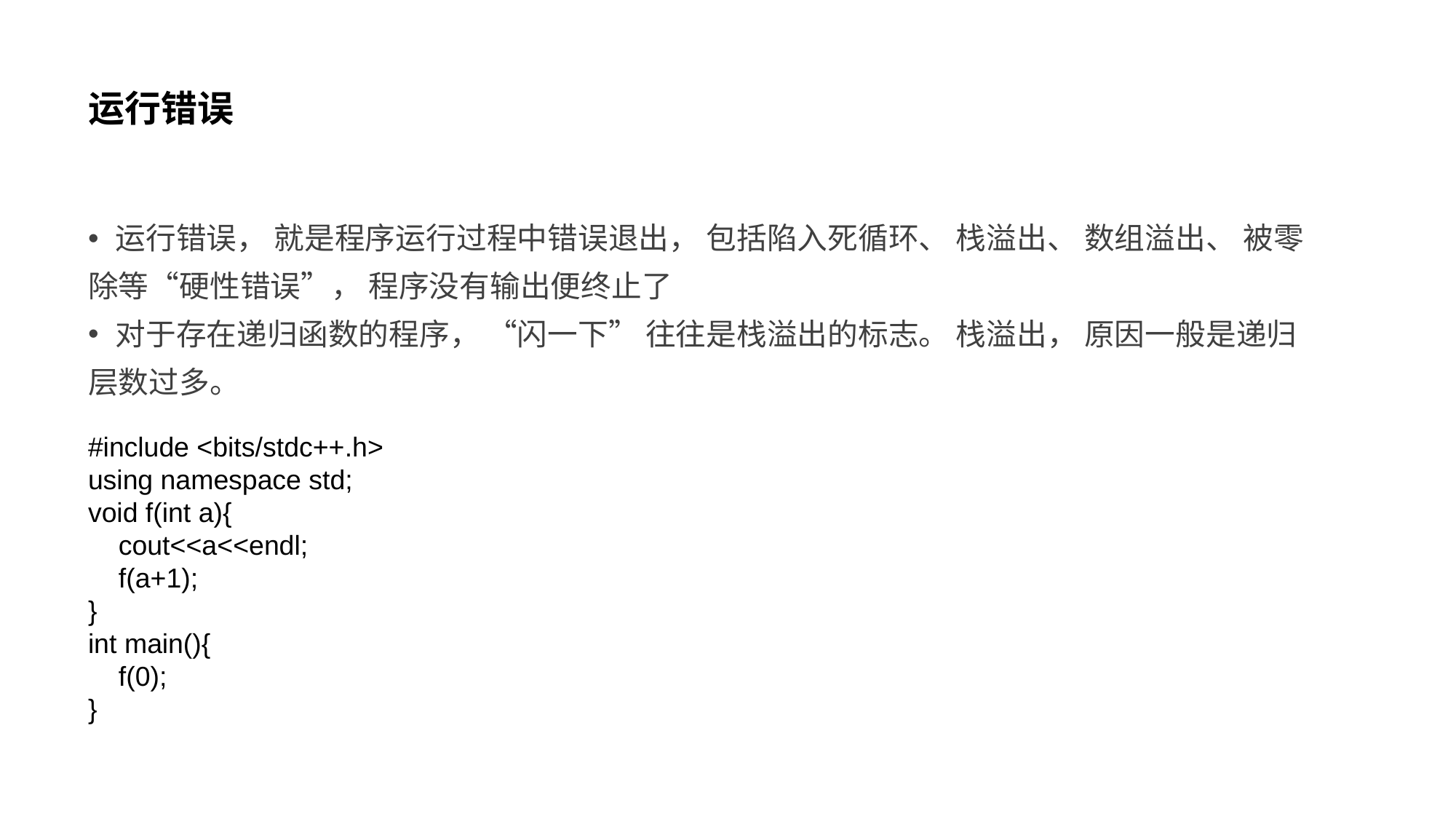

# 运行错误
运行错误， 就是程序运行过程中错误退出， 包括陷入死循环、 栈溢出、 数组溢出、 被零
除等“硬性错误”， 程序没有输出便终止了
对于存在递归函数的程序， “闪一下” 往往是栈溢出的标志。 栈溢出， 原因一般是递归
层数过多。
#include <bits/stdc++.h>
using namespace std;
void f(int a){
    cout<<a<<endl;
    f(a+1);
}
int main(){
    f(0);
}